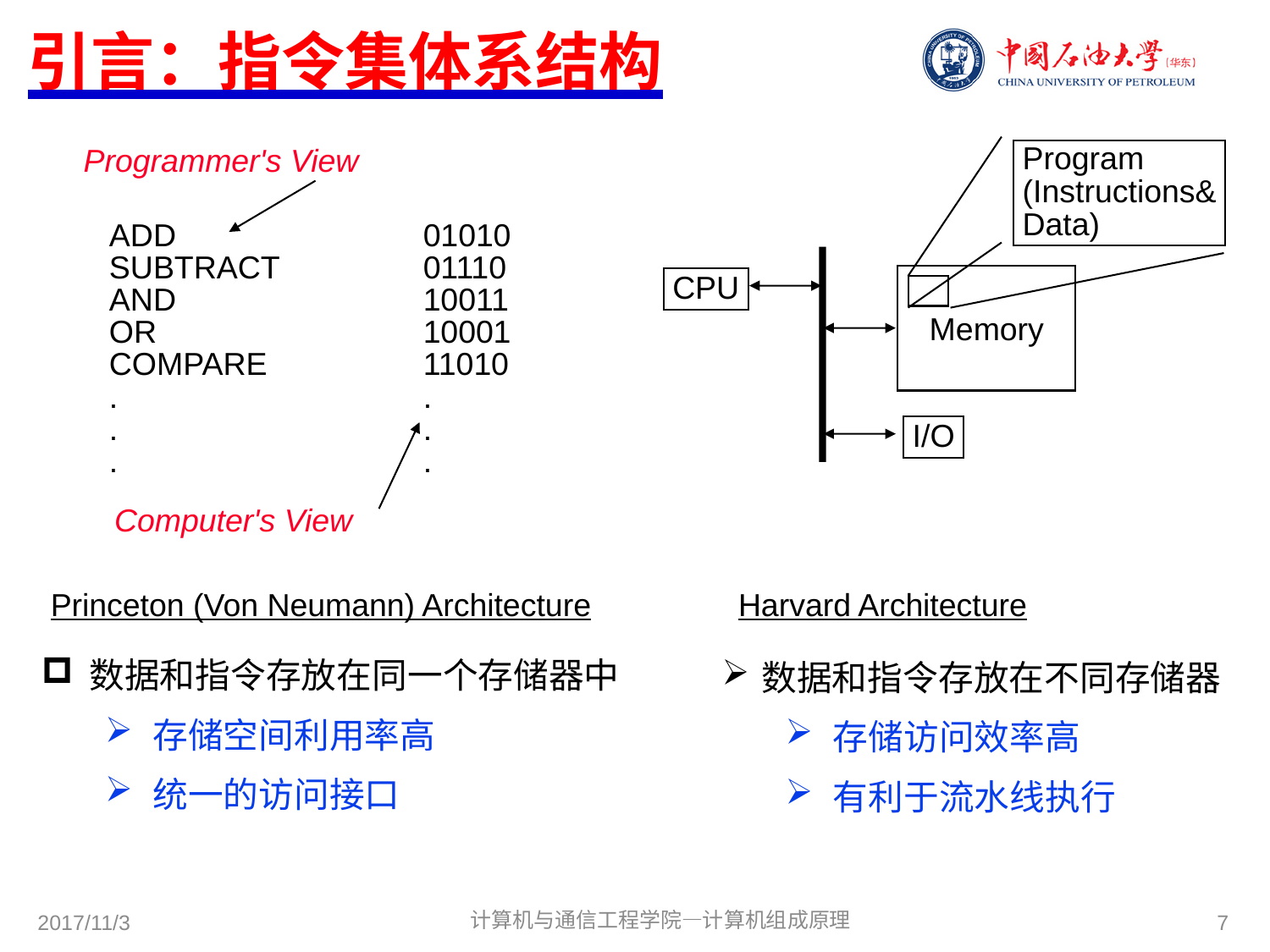

# 引言：指令集体系结构

Program
(Instructions&
Data)

Programmer's View

ADD
SUBTRACT
AND
OR
COMPARE
.
.
.
01010
01110
10011
10001
11010
.
.
.

Memory
CPU

I/O

Computer's View

Princeton (Von Neumann) Architecture
Harvard Architecture
数据和指令存放在同一个存储器中
存储空间利用率高
统一的访问接口
数据和指令存放在不同存储器
存储访问效率高
有利于流水线执行
计算机与通信工程学院—计算机组成原理
7
2017/11/3